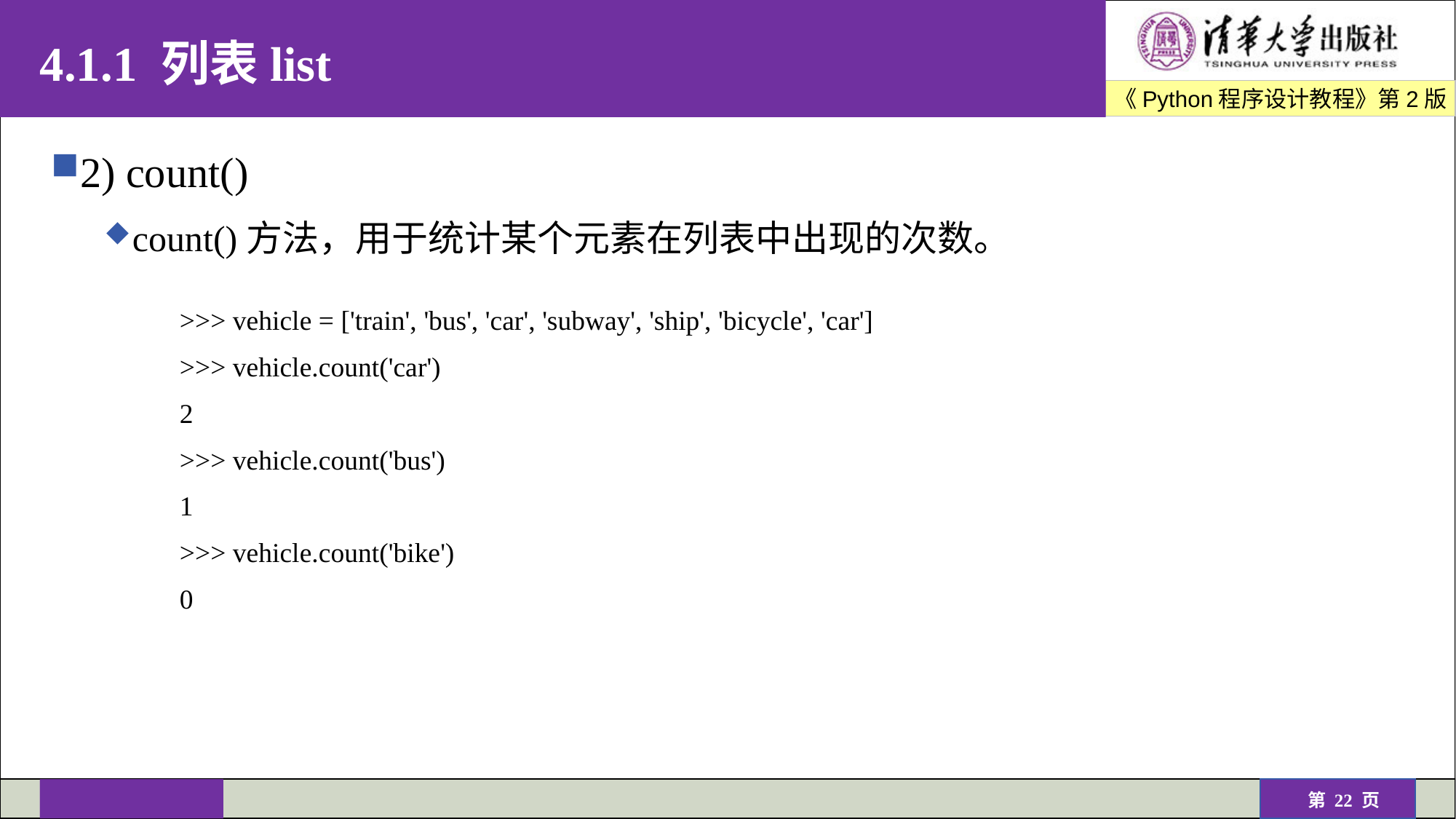

# 4.1.1 列表list
2) count()
count()方法，用于统计某个元素在列表中出现的次数。
>>> vehicle = ['train', 'bus', 'car', 'subway', 'ship', 'bicycle', 'car']
>>> vehicle.count('car')
2
>>> vehicle.count('bus')
1
>>> vehicle.count('bike')
0